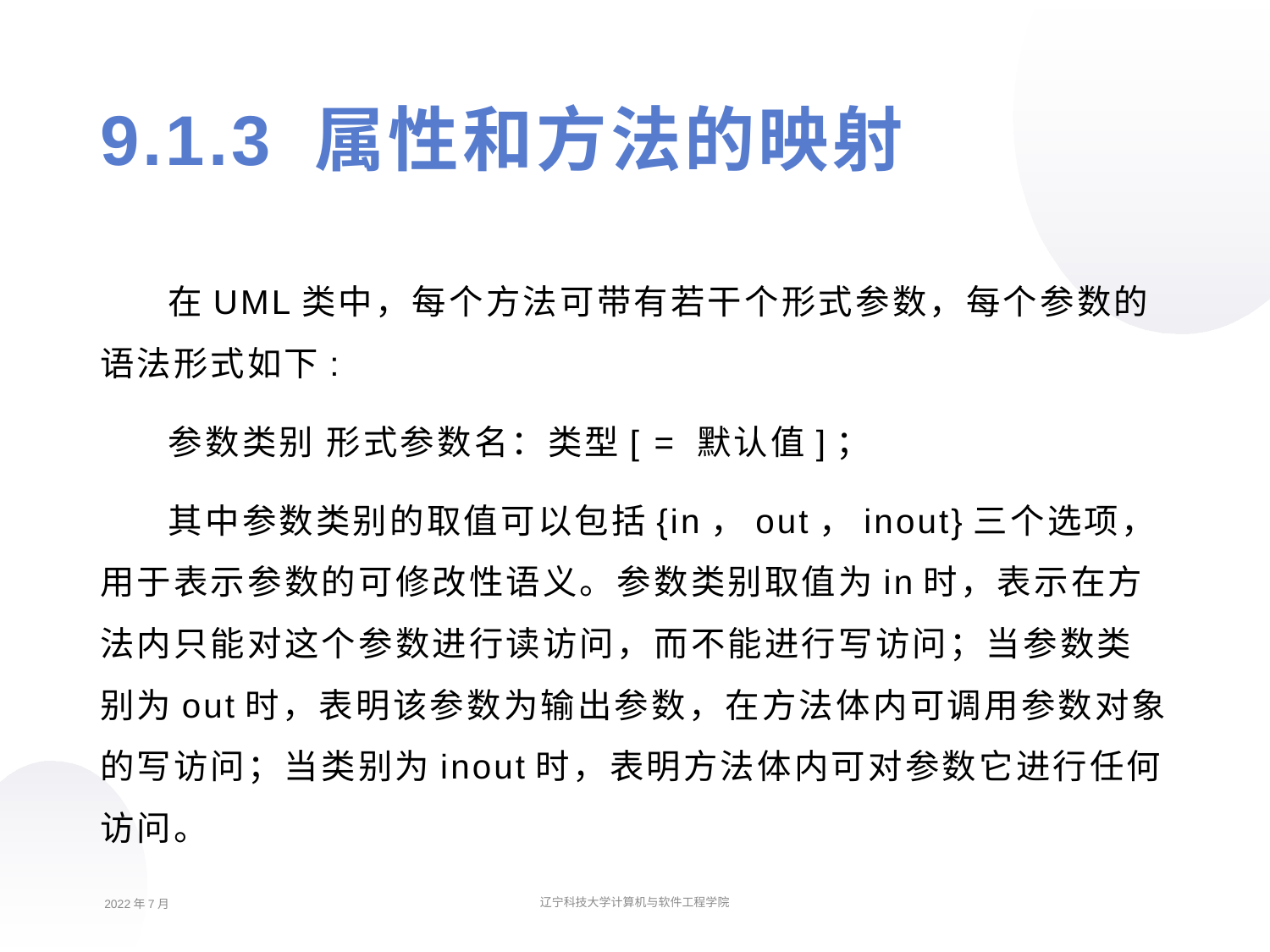

9.1.3 属性和方法的映射
在UML类中，每个方法可带有若干个形式参数，每个参数的语法形式如下:
参数类别 形式参数名：类型[ = 默认值]；
其中参数类别的取值可以包括{in，out，inout}三个选项，用于表示参数的可修改性语义。参数类别取值为in时，表示在方法内只能对这个参数进行读访问，而不能进行写访问；当参数类别为out时，表明该参数为输出参数，在方法体内可调用参数对象的写访问；当类别为inout时，表明方法体内可对参数它进行任何访问。

2022年7月
辽宁科技大学计算机与软件工程学院
19